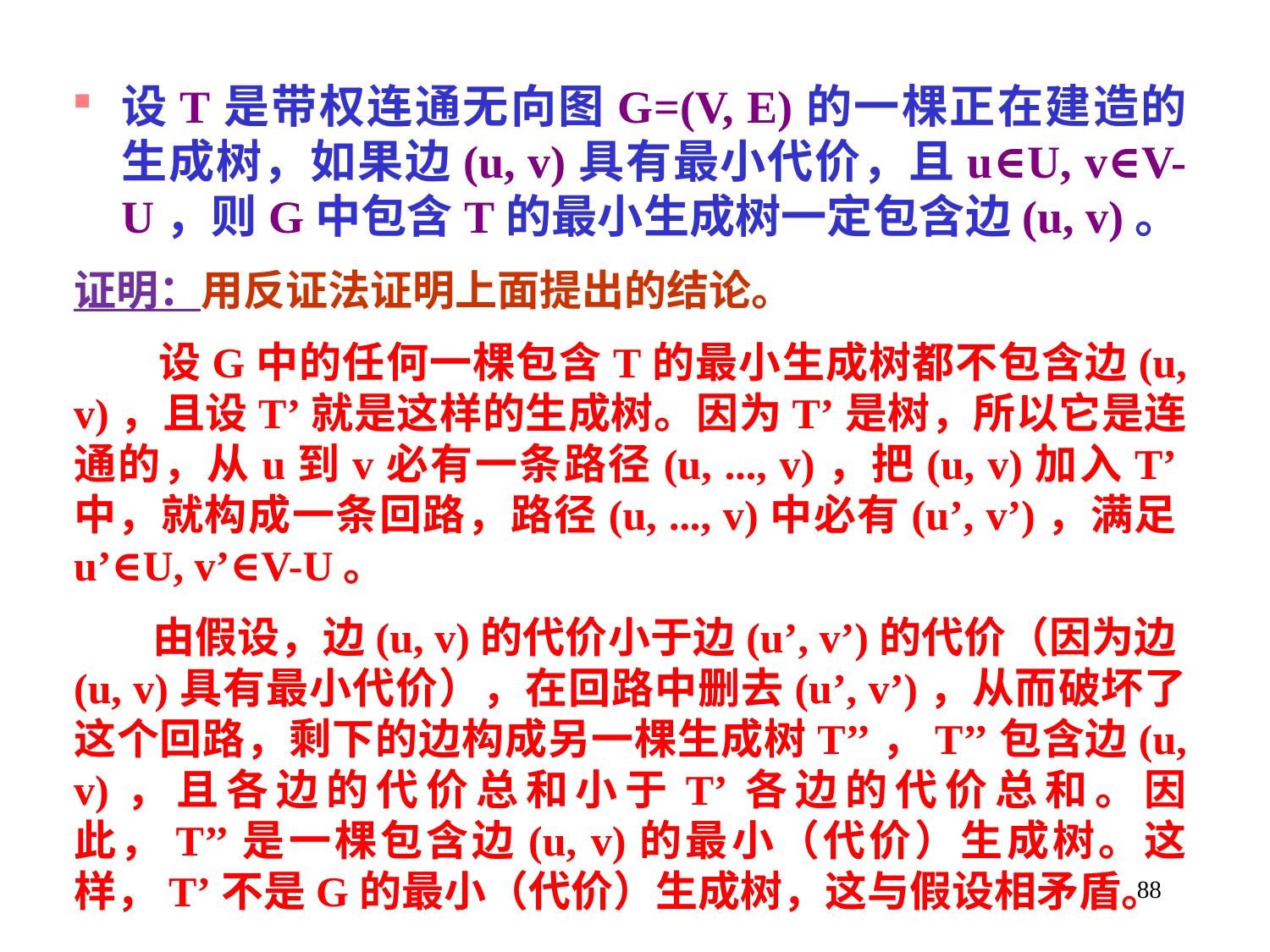

设T是带权连通无向图G=(V, E)的一棵正在建造的生成树，如果边(u, v)具有最小代价，且u∈U, v∈V-U，则G中包含T的最小生成树一定包含边(u, v)。
证明：用反证法证明上面提出的结论。
       设G中的任何一棵包含T的最小生成树都不包含边(u, v)，且设T’就是这样的生成树。因为T’是树，所以它是连通的，从u到v必有一条路径(u, ..., v)，把(u, v)加入T’中，就构成一条回路，路径(u, ..., v)中必有(u’, v’)，满足u’∈U, v’∈V-U。
       由假设，边(u, v)的代价小于边(u’, v’)的代价（因为边(u, v)具有最小代价），在回路中删去(u’, v’)，从而破坏了这个回路，剩下的边构成另一棵生成树T’’，T’’包含边(u, v)，且各边的代价总和小于T’各边的代价总和。因此，T’’是一棵包含边(u, v)的最小（代价）生成树。这样，T’不是G的最小（代价）生成树，这与假设相矛盾。
88